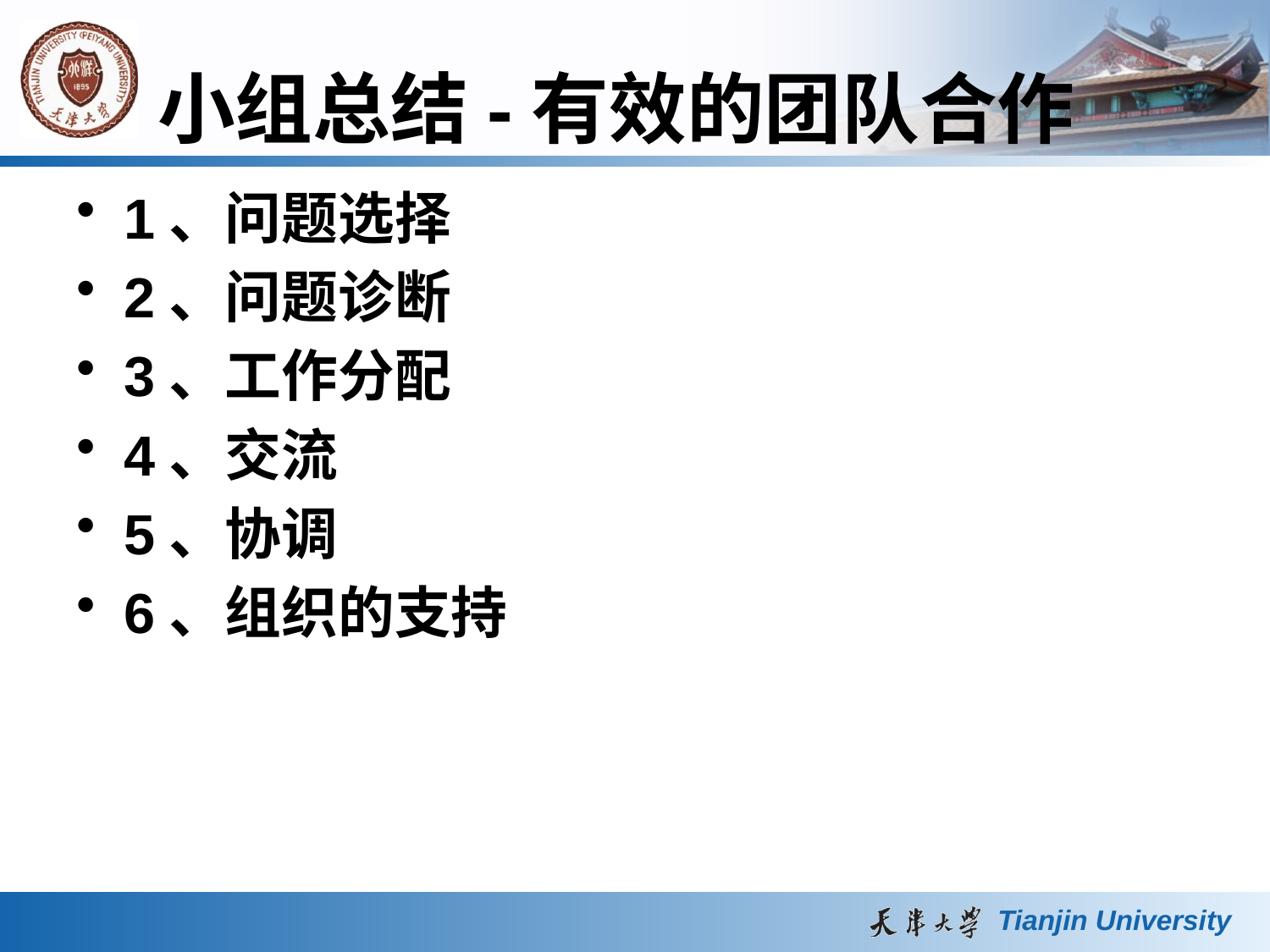

# 小组总结-有效的团队合作

1、问题选择
2、问题诊断
3、工作分配
4、交流
5、协调
6、组织的支持

16